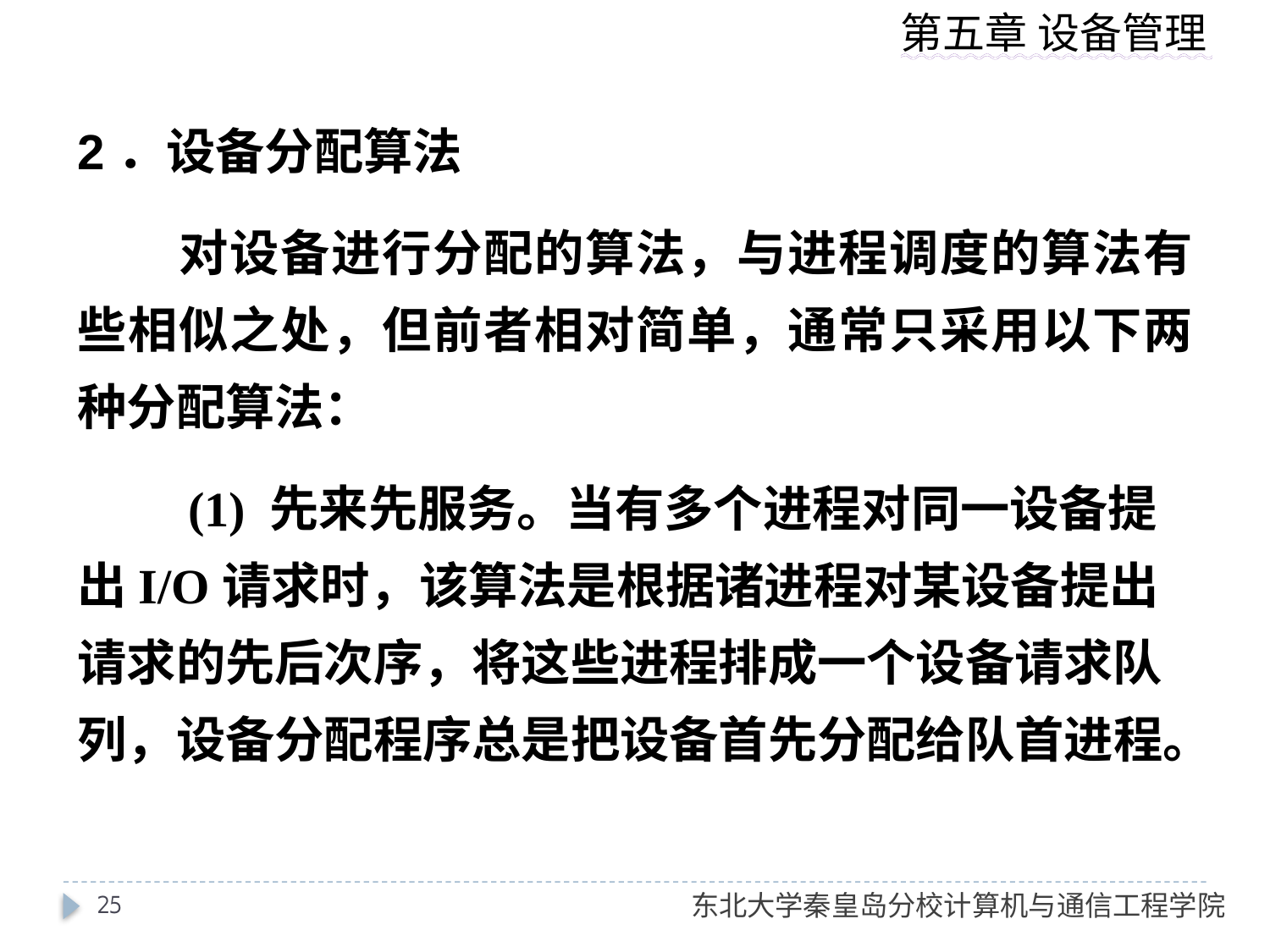

2．设备分配算法
　　对设备进行分配的算法，与进程调度的算法有些相似之处，但前者相对简单，通常只采用以下两种分配算法：
　　(1) 先来先服务。当有多个进程对同一设备提出I/O请求时，该算法是根据诸进程对某设备提出请求的先后次序，将这些进程排成一个设备请求队列，设备分配程序总是把设备首先分配给队首进程。

25